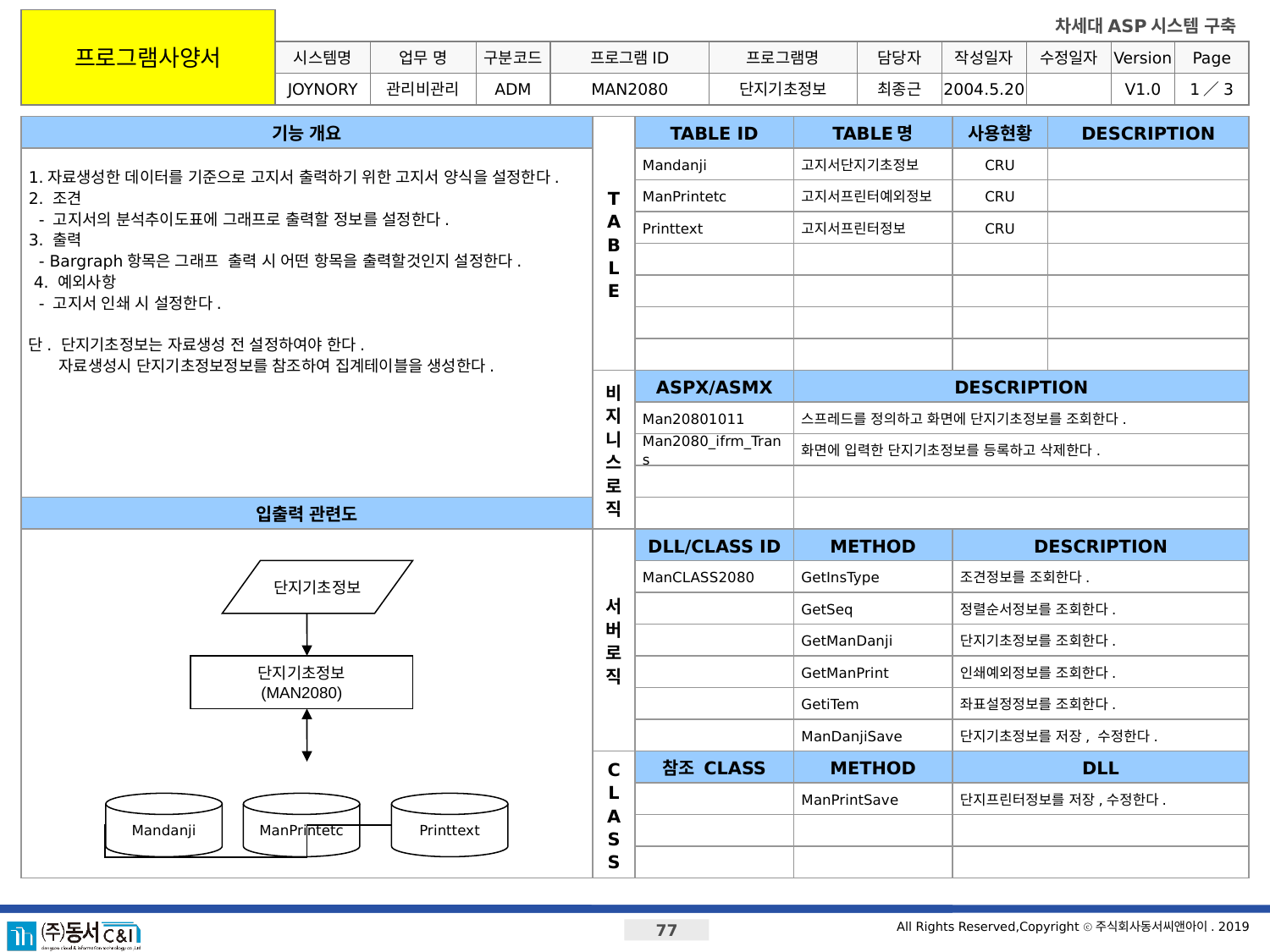

프로그램사양서
시스템명
업무 명
구분코드
프로그램ID
프로그램명
JOYNORY
관리비관리
ADM
MAN2080
단지기초정보
최종근
2004.5.20

V1.0
1／3
기능 개요
T
A
B
L
E
TABLE ID
TABLE명
사용현황
DESCRIPTION
1.자료생성한 데이터를 기준으로 고지서 출력하기 위한 고지서 양식을 설정한다.
2. 조견
  - 고지서의 분석추이도표에 그래프로 출력할 정보를 설정한다.
3. 출력
  - Bargraph항목은 그래프  출력 시 어떤 항목을 출력할것인지 설정한다.
 4. 예외사항
  - 고지서 인쇄 시 설정한다.

단. 단지기초정보는 자료생성 전 설정하여야 한다.
      자료생성시 단지기초정보정보를 참조하여 집계테이블을 생성한다.

Mandanji
고지서단지기초정보
CRU

ManPrintetc
고지서프린터예외정보
CRU

Printtext
고지서프린터정보
CRU

비지니스로직
ASPX/ASMX
DESCRIPTION
Man20801011
스프레드를 정의하고 화면에 단지기초정보를 조회한다.
Man2080_ifrm_Trans
화면에 입력한 단지기초정보를 등록하고 삭제한다.

입출력 관련도

서버로직
DLL/CLASS ID
METHOD
DESCRIPTION
단지기초정보
ManCLASS2080
GetInsType
조견정보를 조회한다.

GetSeq
정렬순서정보를 조회한다.

GetManDanji
단지기초정보를 조회한다.
단지기초정보
(MAN2080)

GetManPrint
인쇄예외정보를 조회한다.

GetiTem
좌표설정정보를 조회한다.

ManDanjiSave
단지기초정보를 저장, 수정한다.
C
L
A
S
S
참조 CLASS
METHOD
DLL

ManPrintSave
단지프린터정보를 저장,수정한다.
Mandanji
ManPrintetc
Printtext